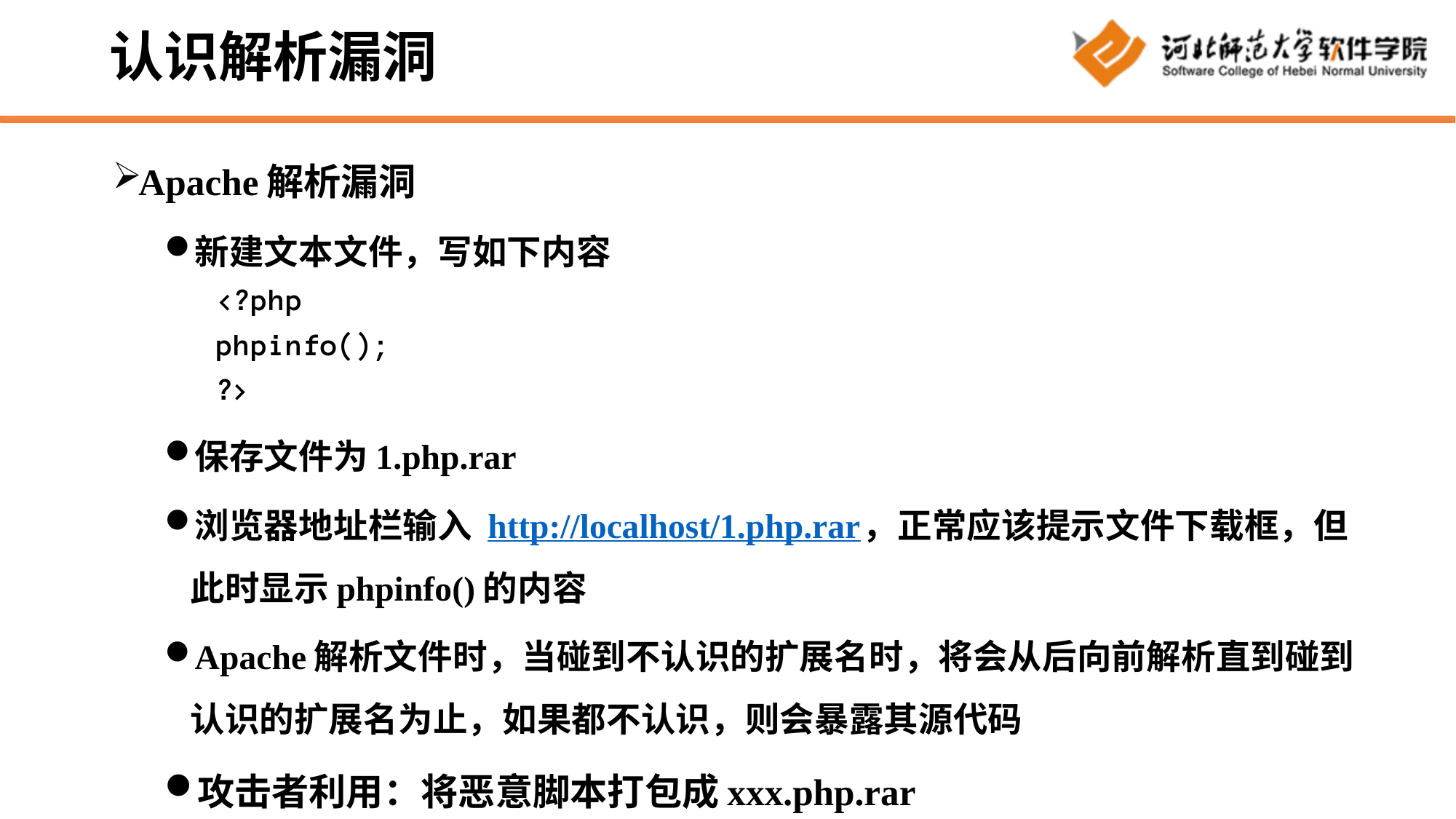

# 认识解析漏洞
Apache解析漏洞
新建文本文件，写如下内容
<?php
	phpinfo();
?>
保存文件为1.php.rar
浏览器地址栏输入 http://localhost/1.php.rar，正常应该提示文件下载框，但此时显示phpinfo()的内容
Apache解析文件时，当碰到不认识的扩展名时，将会从后向前解析直到碰到认识的扩展名为止，如果都不认识，则会暴露其源代码
攻击者利用：将恶意脚本打包成xxx.php.rar